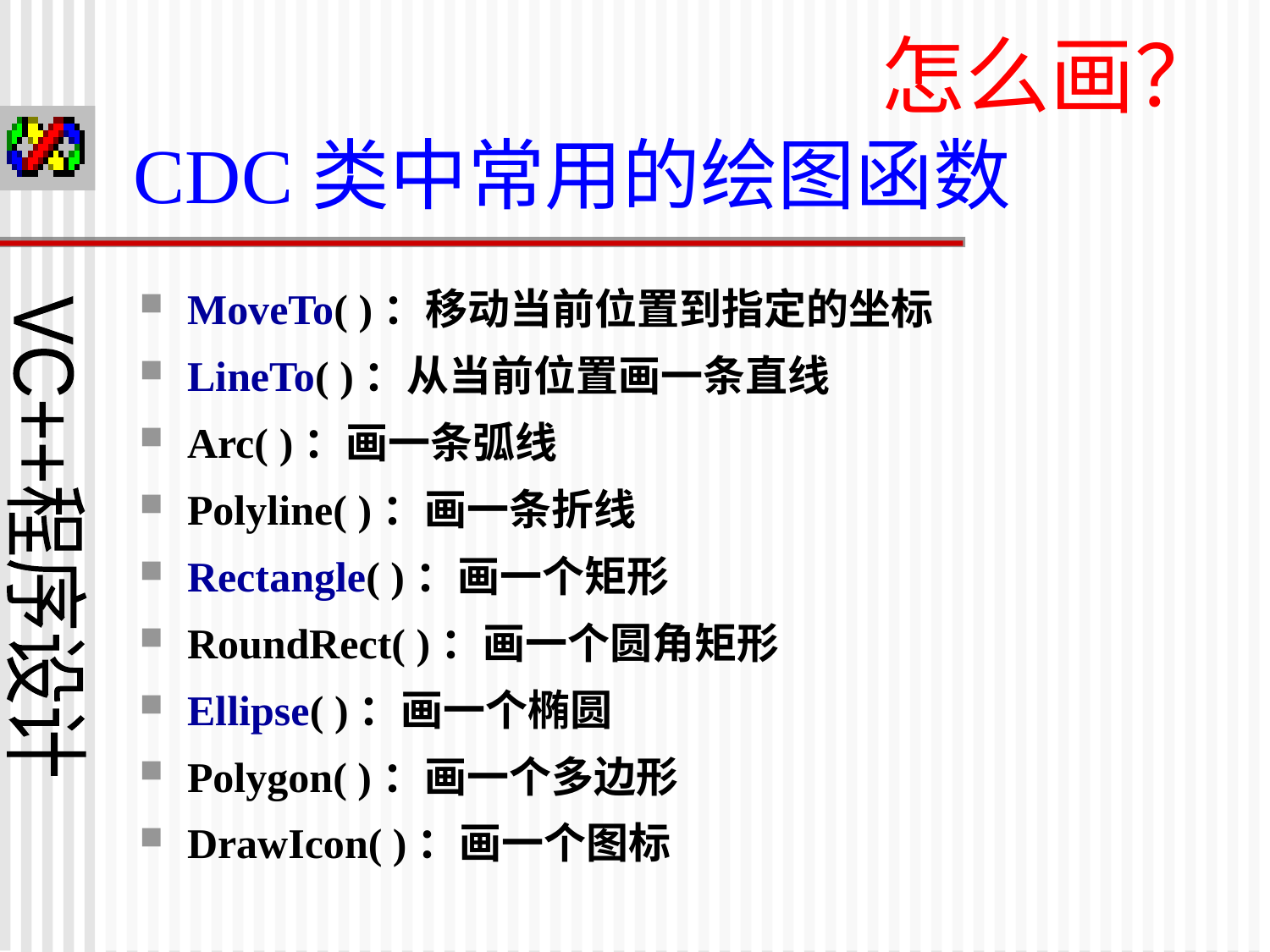

怎么画？
# CDC类中常用的绘图函数
MoveTo( )：移动当前位置到指定的坐标
LineTo( )：从当前位置画一条直线
Arc( )：画一条弧线
Polyline( )：画一条折线
Rectangle( )：画一个矩形
RoundRect( )：画一个圆角矩形
Ellipse( )：画一个椭圆
Polygon( )：画一个多边形
DrawIcon( )：画一个图标